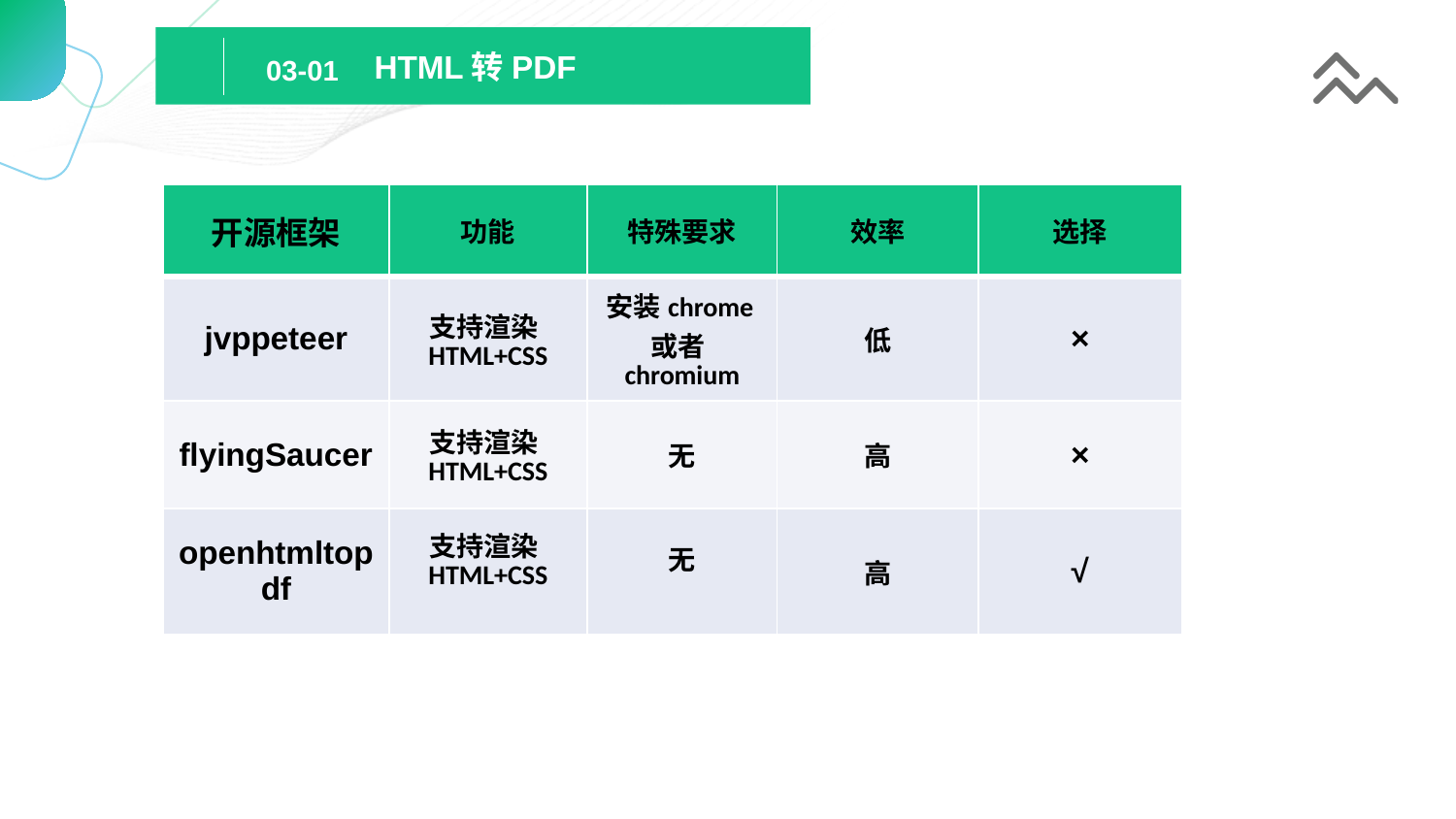

HTML转PDF
03-01
| 开源框架 | 功能 | 特殊要求 | 效率 | 选择 |
| --- | --- | --- | --- | --- |
| jvppeteer | 支持渲染HTML+CSS | 安装chrome或者chromium | 低 | × |
| flyingSaucer | 支持渲染HTML+CSS | 无 | 高 | × |
| openhtmltopdf | 支持渲染HTML+CSS | 无 | 高 | √ |